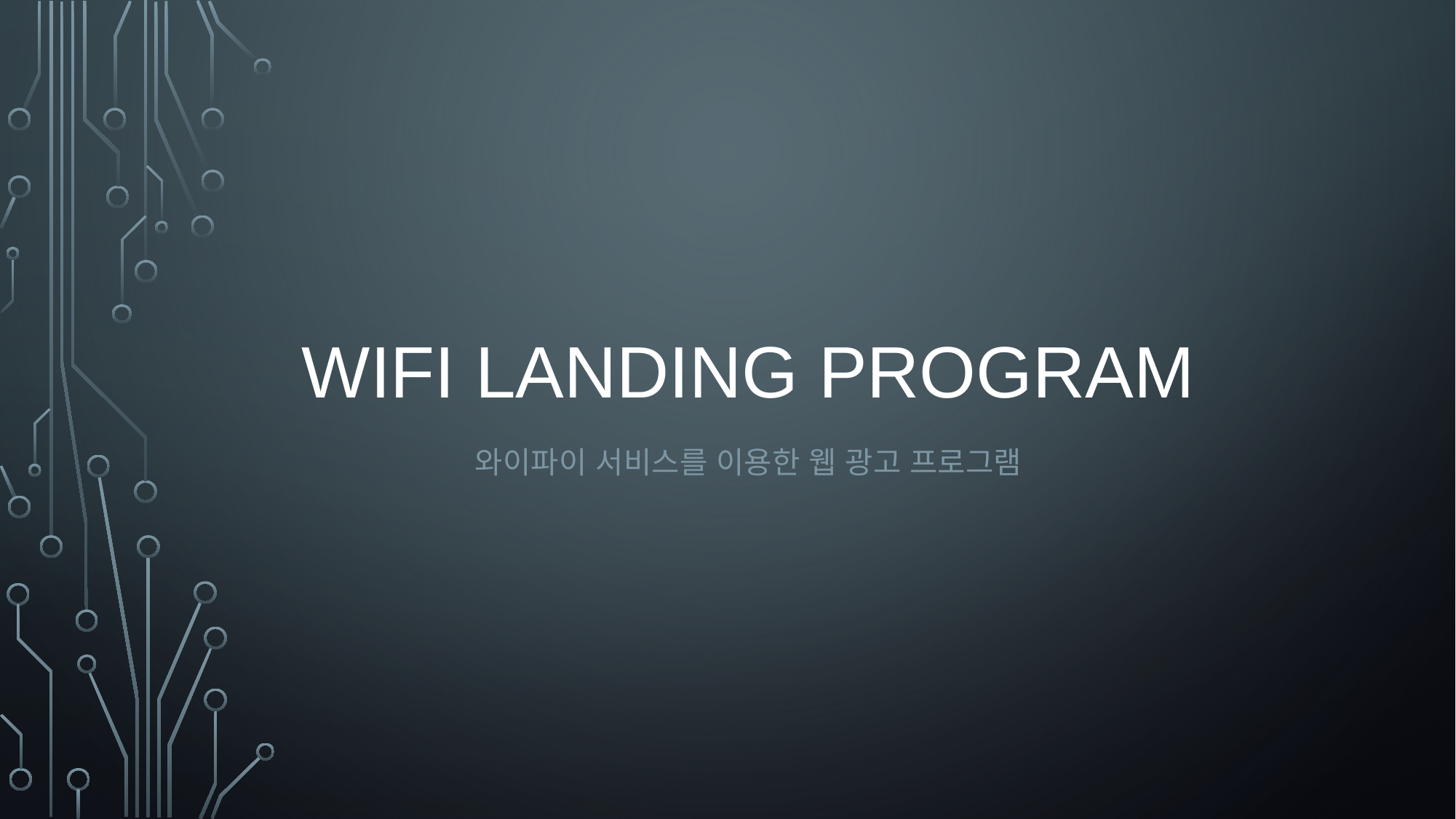

# WiFi Landing program
와이파이 서비스를 이용한 웹 광고 프로그램